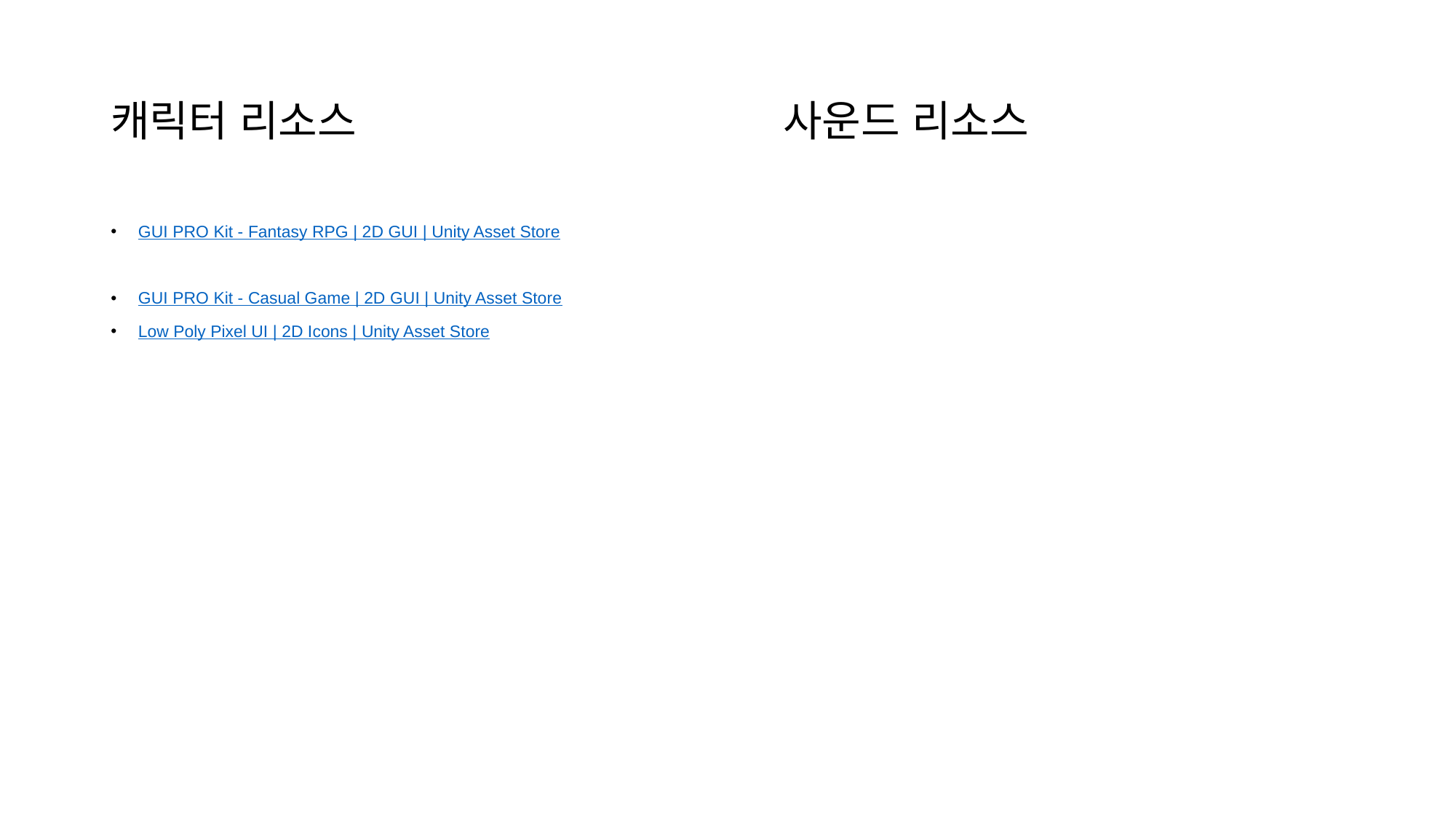

# 캐릭터 리소스
사운드 리소스
GUI PRO Kit - Fantasy RPG | 2D GUI | Unity Asset Store

GUI PRO Kit - Casual Game | 2D GUI | Unity Asset Store
Low Poly Pixel UI | 2D Icons | Unity Asset Store